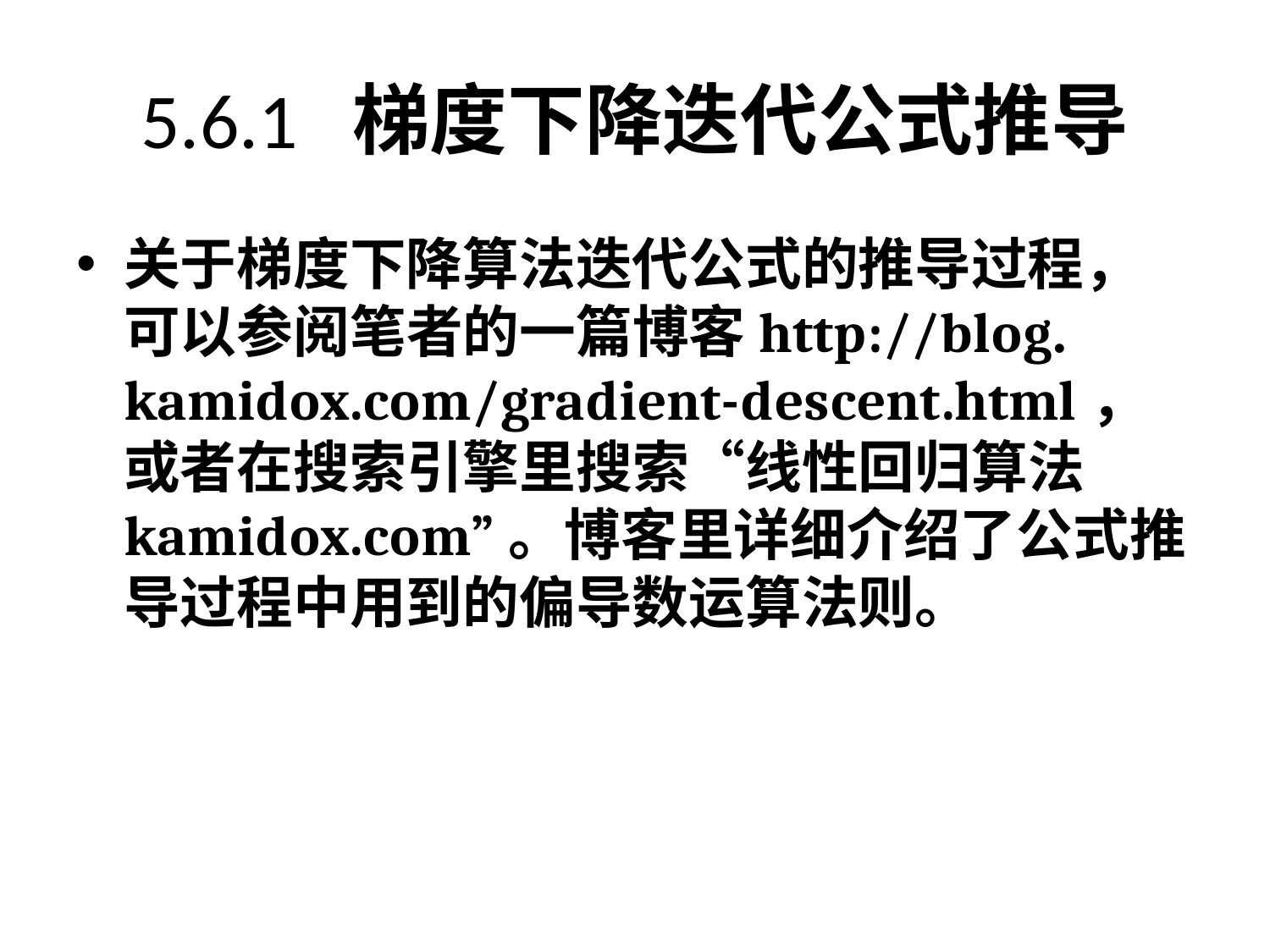

# 5.6.1  梯度下降迭代公式推导
关于梯度下降算法迭代公式的推导过程，可以参阅笔者的一篇博客http://blog. kamidox.com/gradient-descent.html，或者在搜索引擎里搜索“线性回归算法kamidox.com”。博客里详细介绍了公式推导过程中用到的偏导数运算法则。